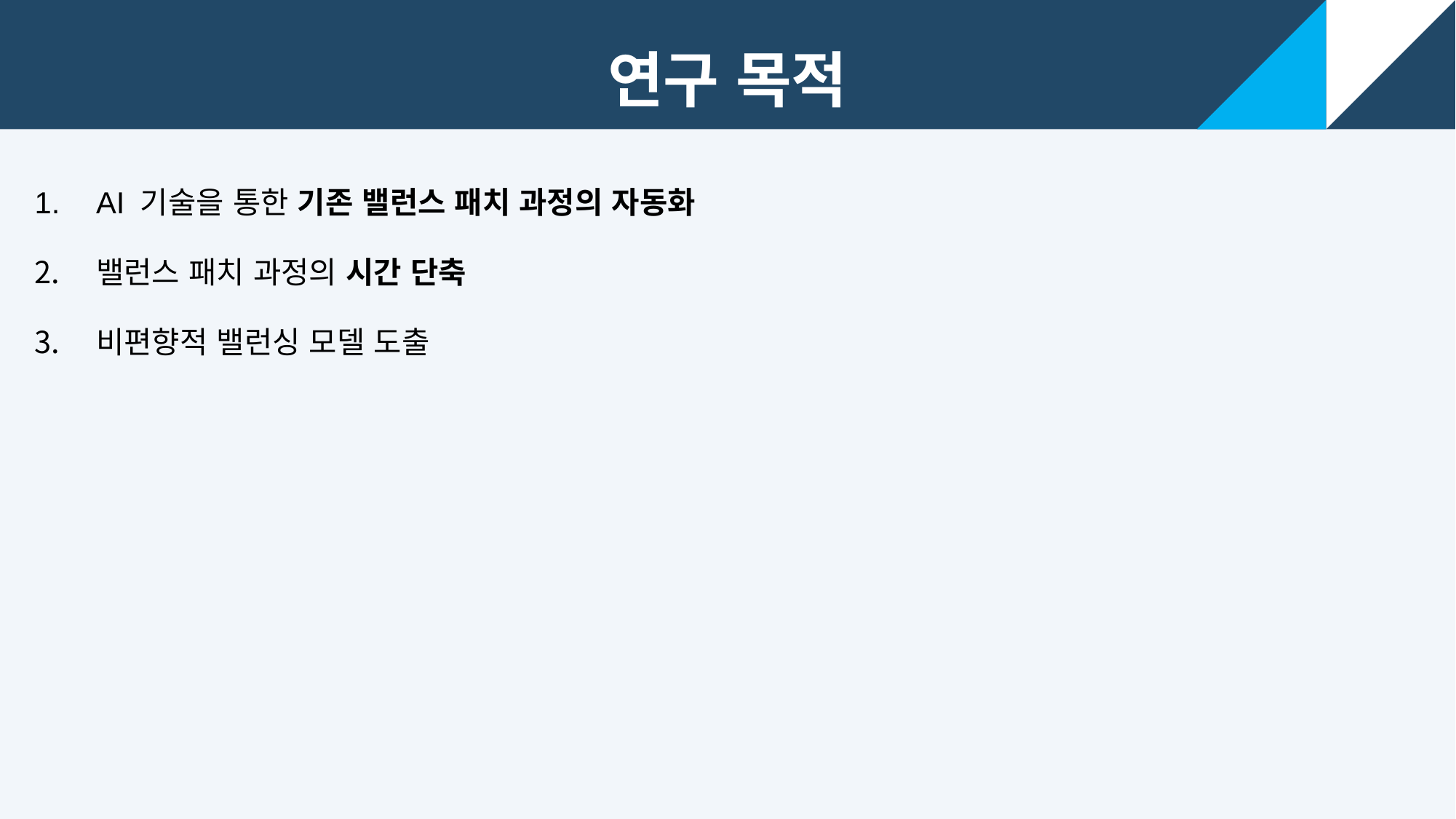

연구 목적

AI 기술을 통한 기존 밸런스 패치 과정의 자동화
밸런스 패치 과정의 시간 단축
비편향적 밸런싱 모델 도출